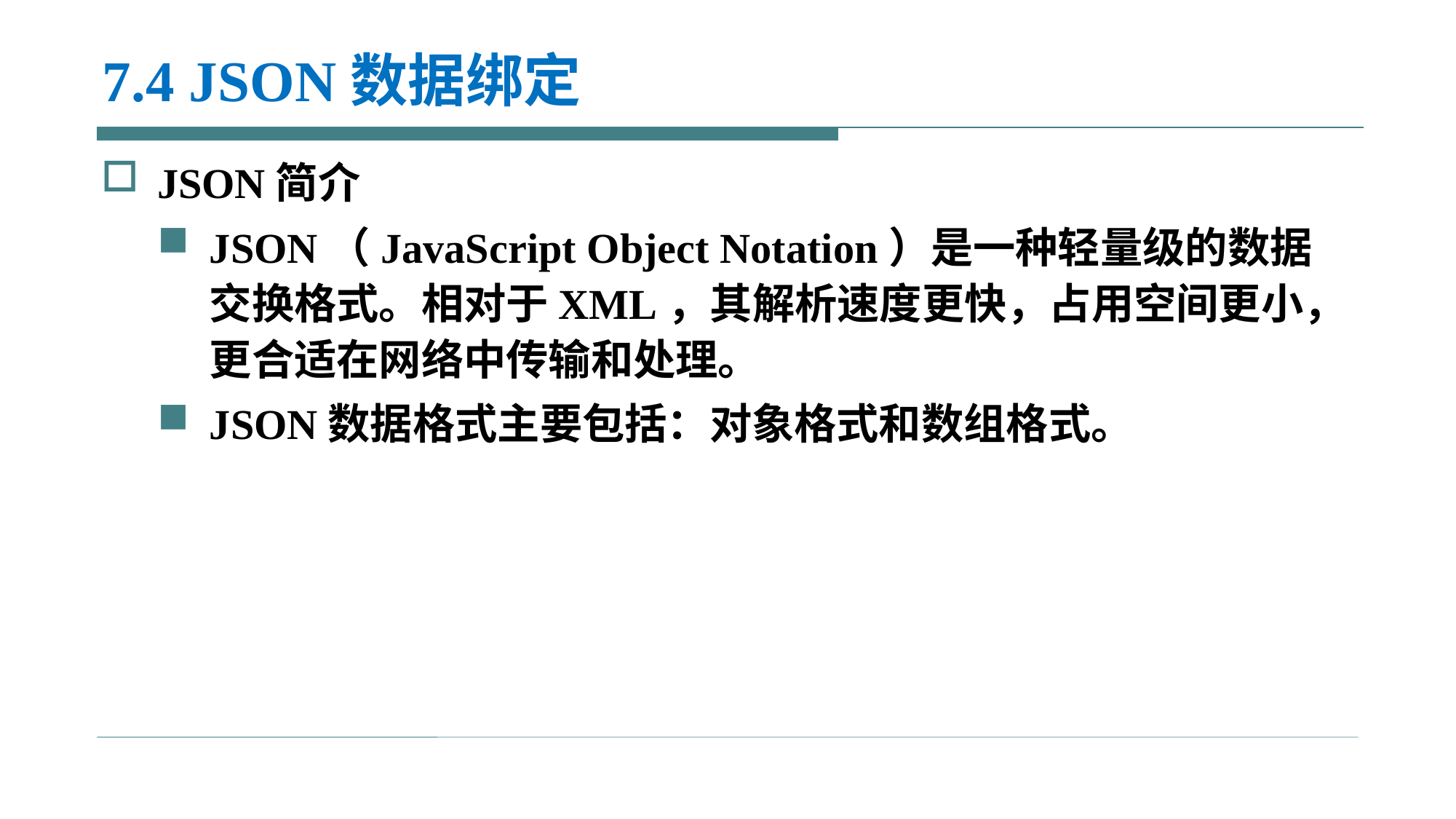

# 7.4 JSON数据绑定
JSON简介
JSON（JavaScript Object Notation）是一种轻量级的数据交换格式。相对于XML，其解析速度更快，占用空间更小，更合适在网络中传输和处理。
JSON数据格式主要包括：对象格式和数组格式。
15